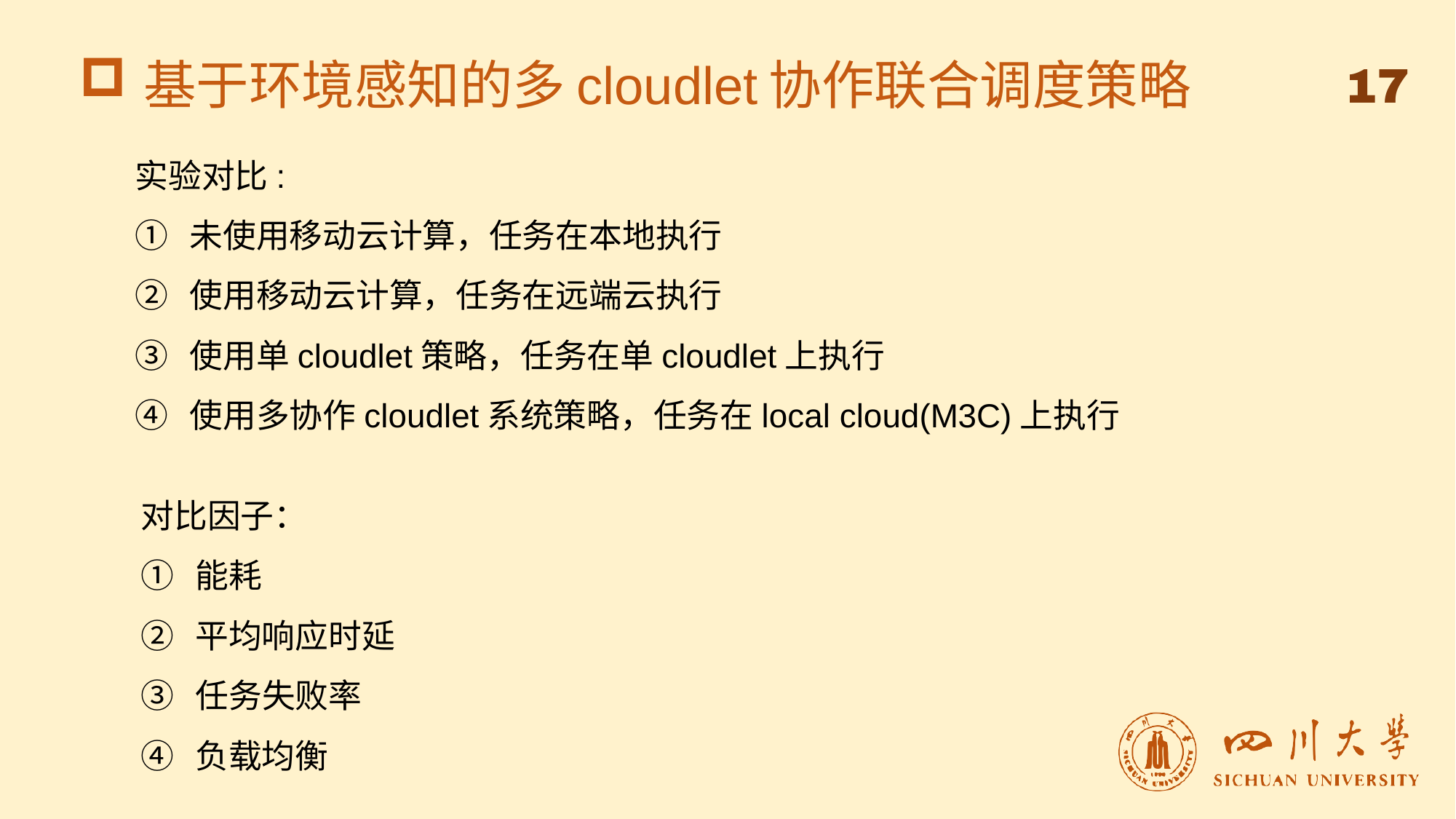

基于环境感知的多cloudlet协作联合调度策略
17
实验对比:
未使用移动云计算，任务在本地执行
使用移动云计算，任务在远端云执行
使用单cloudlet策略，任务在单cloudlet上执行
使用多协作cloudlet系统策略，任务在local cloud(M3C)上执行
对比因子：
能耗
平均响应时延
任务失败率
负载均衡